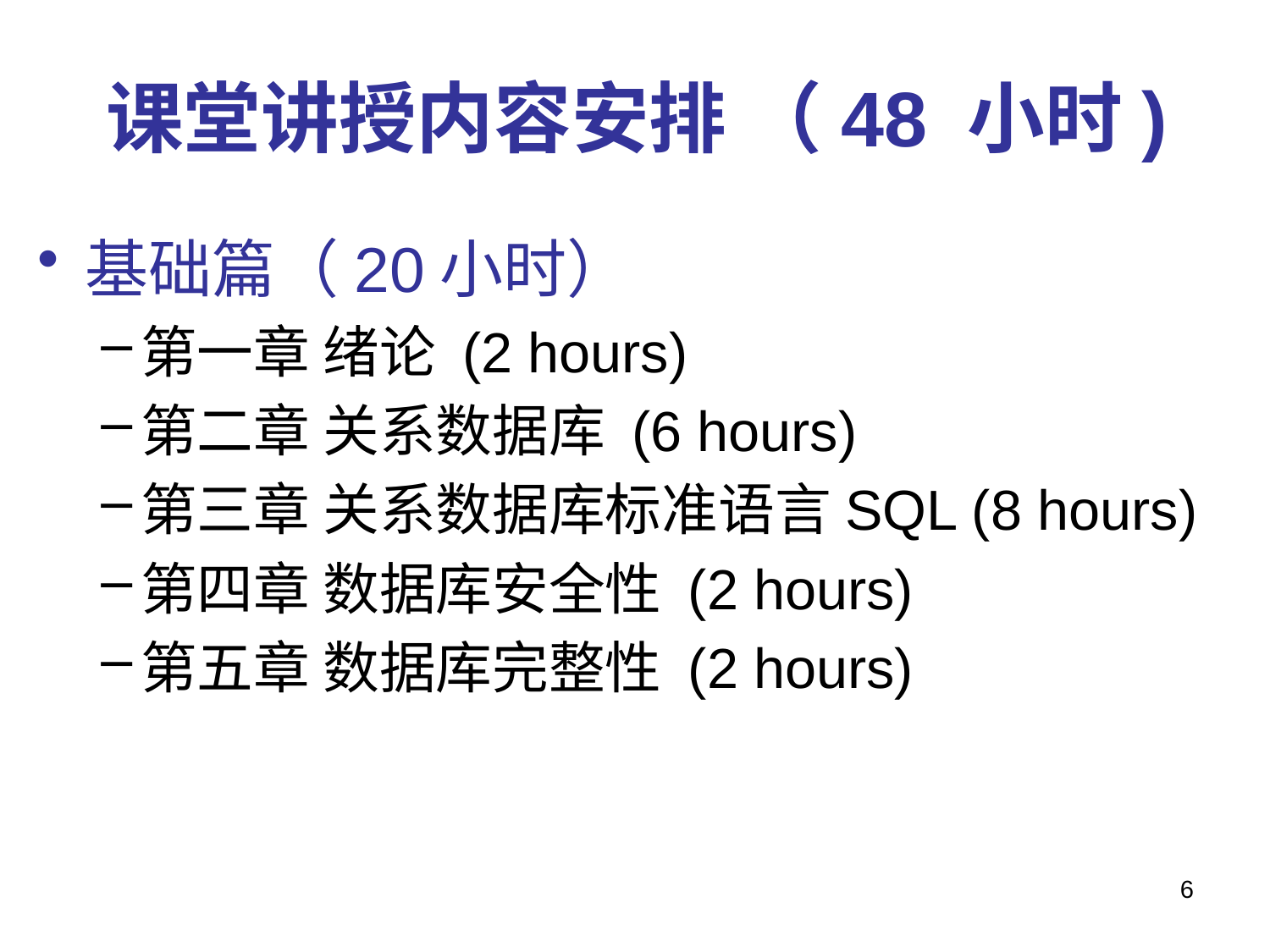

# 课堂讲授内容安排 （48 小时)
基础篇（20小时）
第一章 绪论 (2 hours)
第二章 关系数据库 (6 hours)
第三章 关系数据库标准语言SQL (8 hours)
第四章 数据库安全性 (2 hours)
第五章 数据库完整性 (2 hours)

6